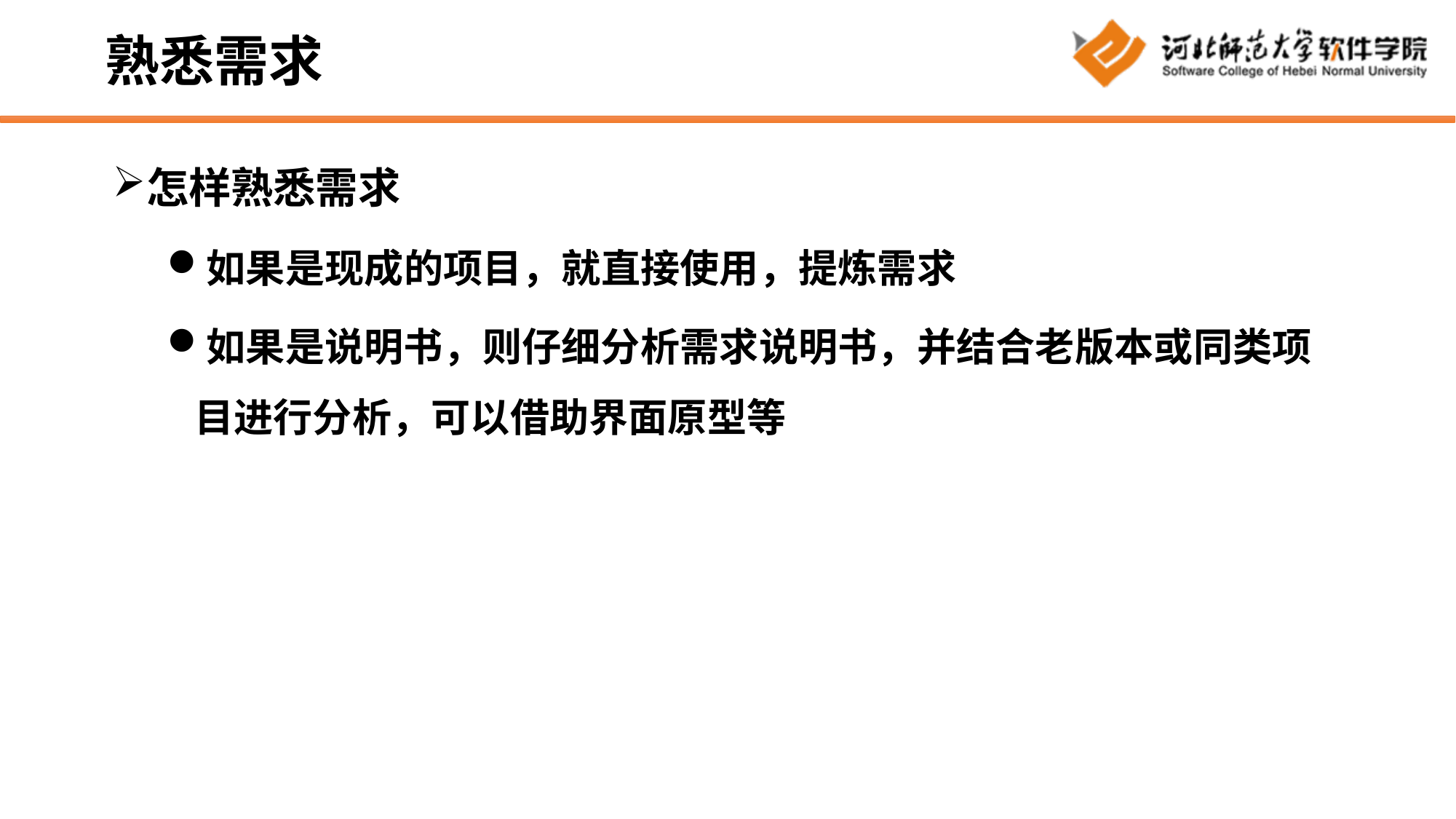

# 熟悉需求
怎样熟悉需求
如果是现成的项目，就直接使用，提炼需求
如果是说明书，则仔细分析需求说明书，并结合老版本或同类项目进行分析，可以借助界面原型等